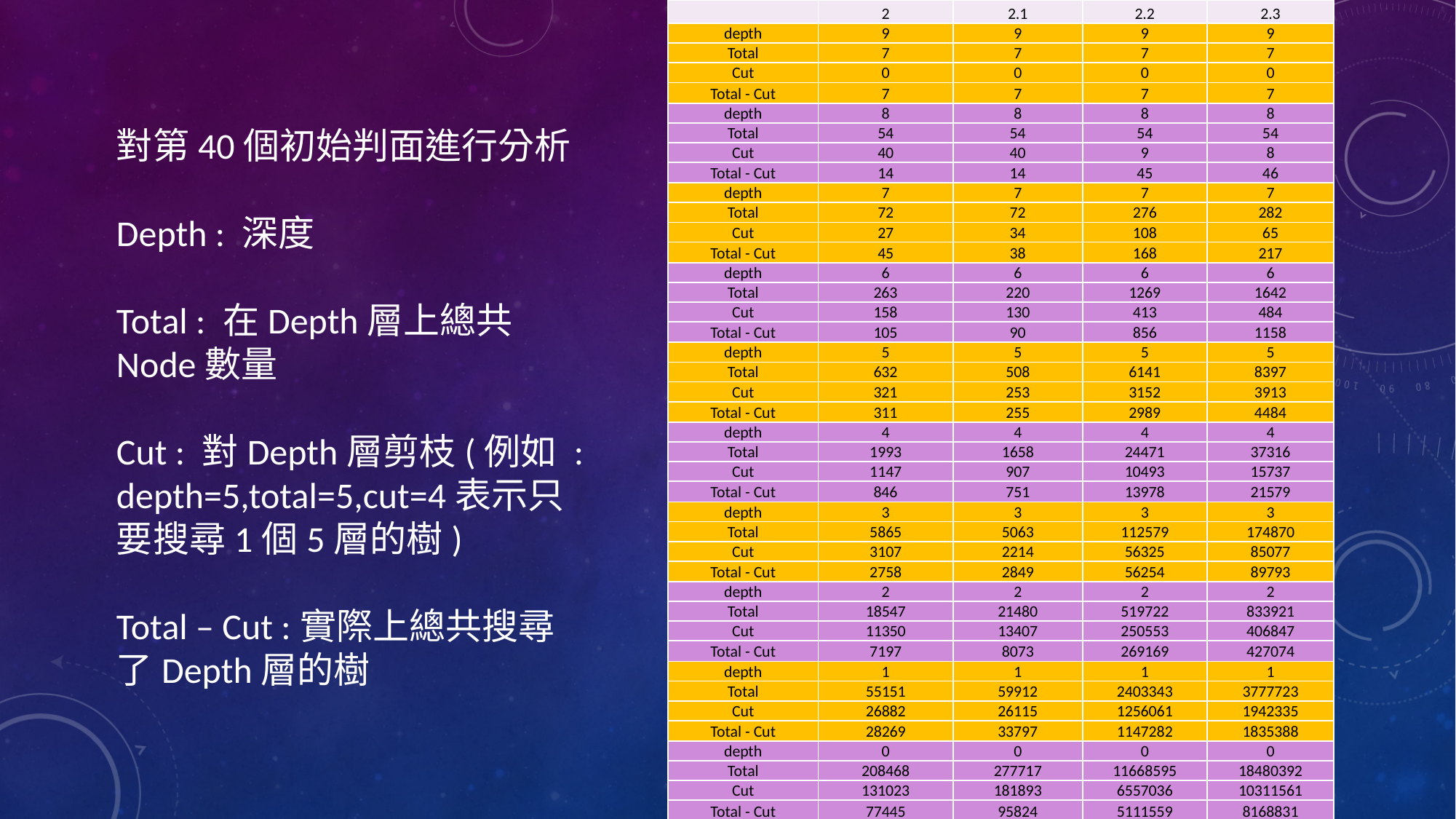

|  | 2 | 2.1 | 2.2 | 2.3 |
| --- | --- | --- | --- | --- |
| depth | 9 | 9 | 9 | 9 |
| Total | 7 | 7 | 7 | 7 |
| Cut | 0 | 0 | 0 | 0 |
| Total - Cut | 7 | 7 | 7 | 7 |
| depth | 8 | 8 | 8 | 8 |
| Total | 54 | 54 | 54 | 54 |
| Cut | 40 | 40 | 9 | 8 |
| Total - Cut | 14 | 14 | 45 | 46 |
| depth | 7 | 7 | 7 | 7 |
| Total | 72 | 72 | 276 | 282 |
| Cut | 27 | 34 | 108 | 65 |
| Total - Cut | 45 | 38 | 168 | 217 |
| depth | 6 | 6 | 6 | 6 |
| Total | 263 | 220 | 1269 | 1642 |
| Cut | 158 | 130 | 413 | 484 |
| Total - Cut | 105 | 90 | 856 | 1158 |
| depth | 5 | 5 | 5 | 5 |
| Total | 632 | 508 | 6141 | 8397 |
| Cut | 321 | 253 | 3152 | 3913 |
| Total - Cut | 311 | 255 | 2989 | 4484 |
| depth | 4 | 4 | 4 | 4 |
| Total | 1993 | 1658 | 24471 | 37316 |
| Cut | 1147 | 907 | 10493 | 15737 |
| Total - Cut | 846 | 751 | 13978 | 21579 |
| depth | 3 | 3 | 3 | 3 |
| Total | 5865 | 5063 | 112579 | 174870 |
| Cut | 3107 | 2214 | 56325 | 85077 |
| Total - Cut | 2758 | 2849 | 56254 | 89793 |
| depth | 2 | 2 | 2 | 2 |
| Total | 18547 | 21480 | 519722 | 833921 |
| Cut | 11350 | 13407 | 250553 | 406847 |
| Total - Cut | 7197 | 8073 | 269169 | 427074 |
| depth | 1 | 1 | 1 | 1 |
| Total | 55151 | 59912 | 2403343 | 3777723 |
| Cut | 26882 | 26115 | 1256061 | 1942335 |
| Total - Cut | 28269 | 33797 | 1147282 | 1835388 |
| depth | 0 | 0 | 0 | 0 |
| Total | 208468 | 277717 | 11668595 | 18480392 |
| Cut | 131023 | 181893 | 6557036 | 10311561 |
| Total - Cut | 77445 | 95824 | 5111559 | 8168831 |
對第40個初始判面進行分析

Depth : 深度

Total : 在Depth層上總共Node數量

Cut : 對Depth層剪枝(例如 :
depth=5,total=5,cut=4表示只要搜尋1個5層的樹)

Total – Cut :實際上總共搜尋了Depth層的樹